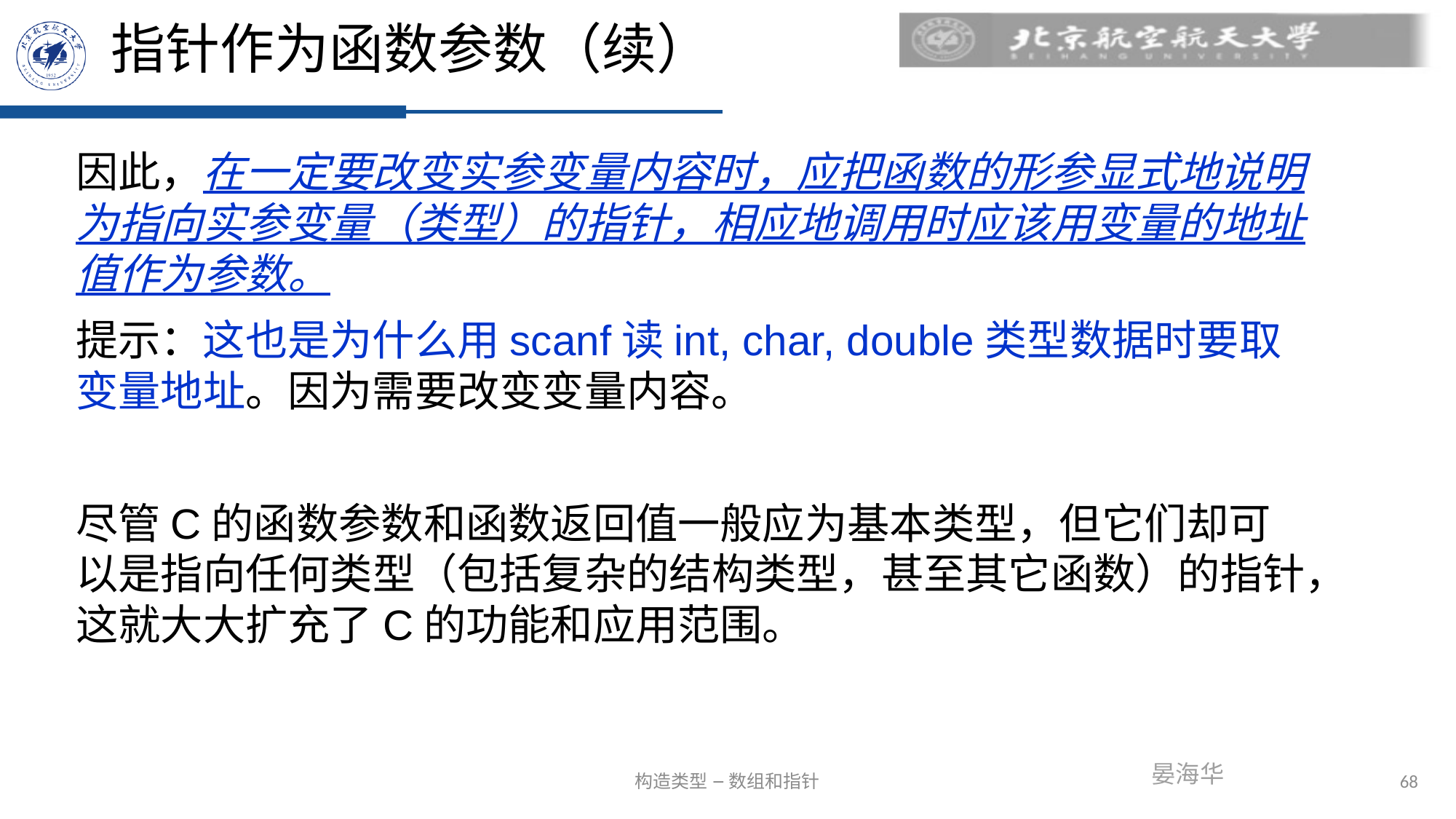

# 指针作为函数参数（续）
因此，在一定要改变实参变量内容时，应把函数的形参显式地说明为指向实参变量（类型）的指针，相应地调用时应该用变量的地址值作为参数。
提示：这也是为什么用scanf读int, char, double类型数据时要取变量地址。因为需要改变变量内容。

尽管C的函数参数和函数返回值一般应为基本类型，但它们却可以是指向任何类型（包括复杂的结构类型，甚至其它函数）的指针，这就大大扩充了C的功能和应用范围。
68
构造类型 – 数组和指针